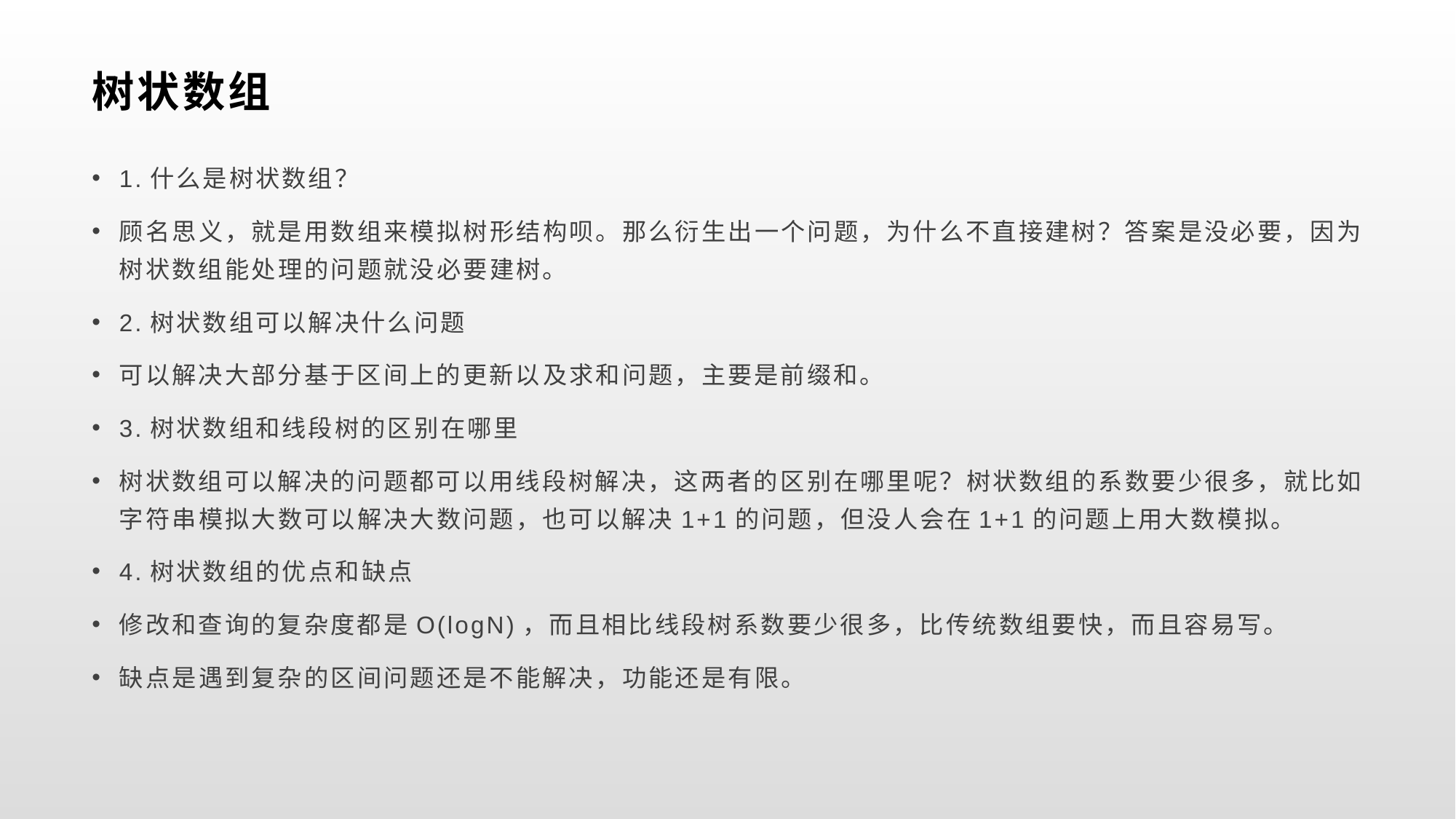

# 树状数组
1.什么是树状数组？
顾名思义，就是用数组来模拟树形结构呗。那么衍生出一个问题，为什么不直接建树？答案是没必要，因为树状数组能处理的问题就没必要建树。
2.树状数组可以解决什么问题
可以解决大部分基于区间上的更新以及求和问题，主要是前缀和。
3.树状数组和线段树的区别在哪里
树状数组可以解决的问题都可以用线段树解决，这两者的区别在哪里呢？树状数组的系数要少很多，就比如字符串模拟大数可以解决大数问题，也可以解决1+1的问题，但没人会在1+1的问题上用大数模拟。
4.树状数组的优点和缺点
修改和查询的复杂度都是O(logN)，而且相比线段树系数要少很多，比传统数组要快，而且容易写。
缺点是遇到复杂的区间问题还是不能解决，功能还是有限。